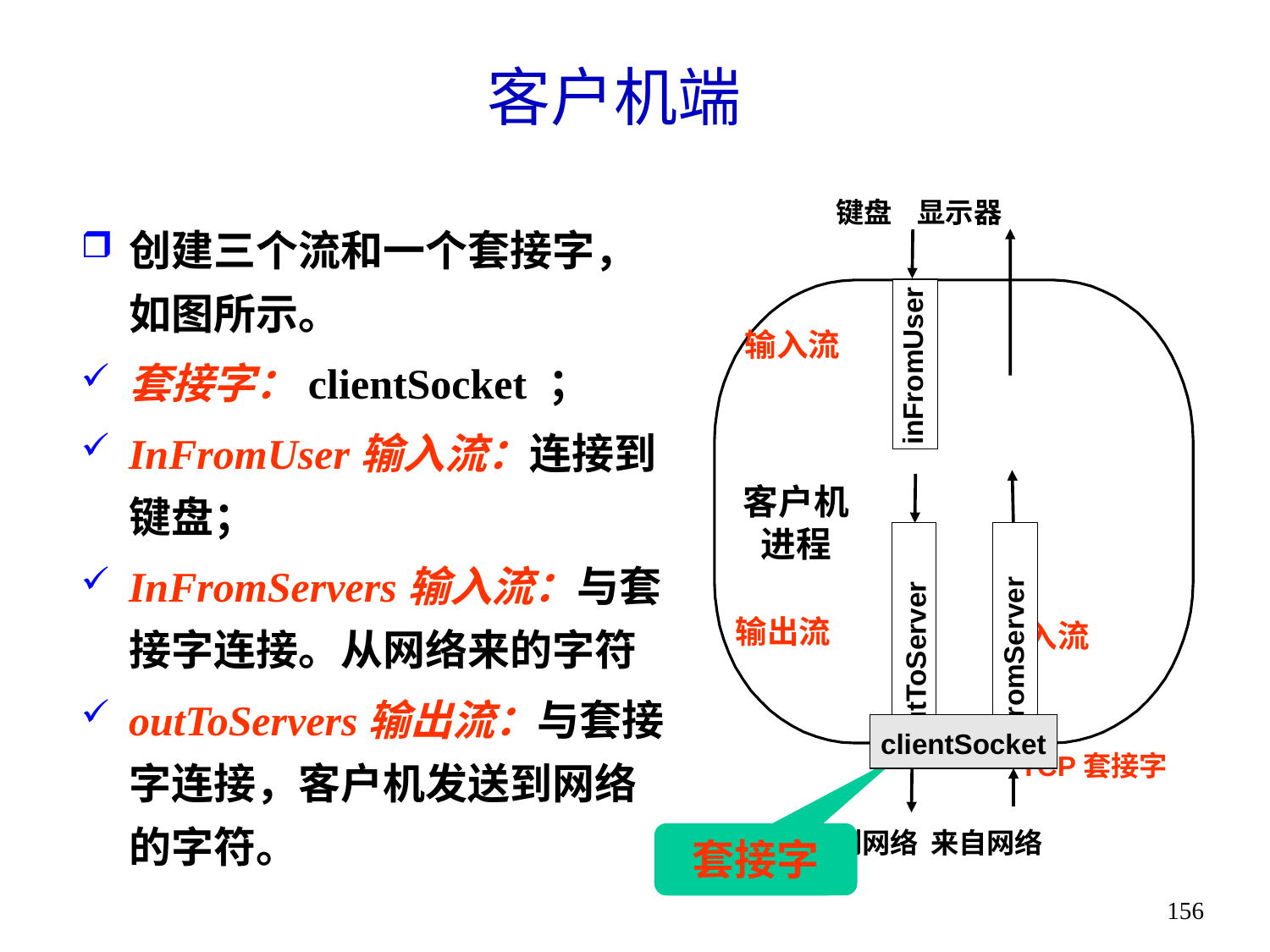

# 客户机端

键盘
显示器
创建三个流和一个套接字，如图所示。
套接字：clientSocket ；
InFromUser输入流：连接到键盘；
InFromServers输入流：与套接字连接。从网络来的字符
outToServers输出流：与套接字连接，客户机发送到网络的字符。

输入流
inFromUser
客户机
process

客户机进程

outToServer
inFromServer
输出流
输入流

clientSocket
TCP套接字

套接字
到网络
来自网络
156